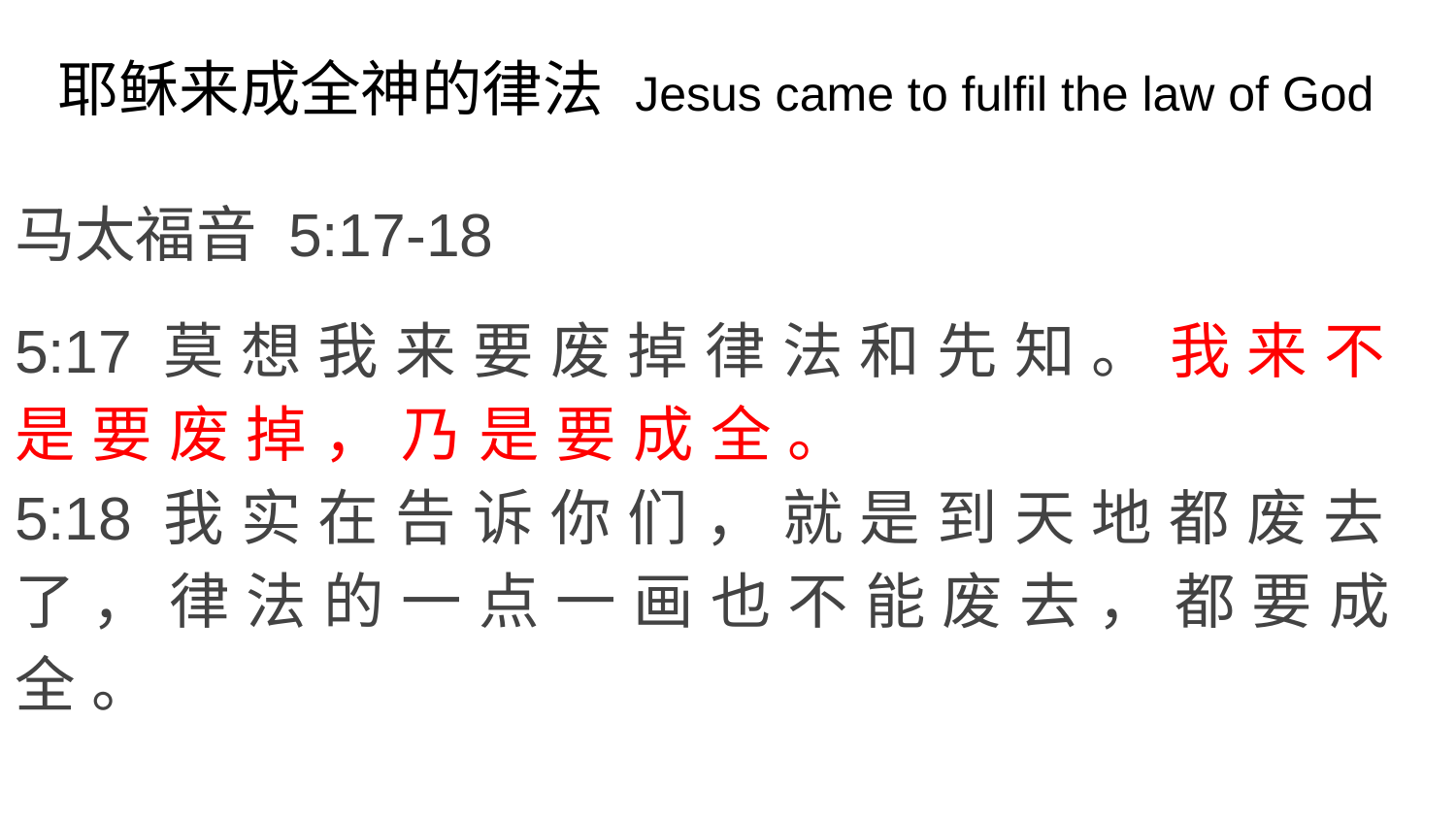

# 耶稣来成全神的律法 Jesus came to fulfil the law of God

马太福音 5:17-18
5:17 莫 想 我 来 要 废 掉 律 法 和 先 知 。 我 来 不 是 要 废 掉 ， 乃 是 要 成 全 。
5:18 我 实 在 告 诉 你 们 ， 就 是 到 天 地 都 废 去 了 ， 律 法 的 一 点 一 画 也 不 能 废 去 ， 都 要 成 全 。